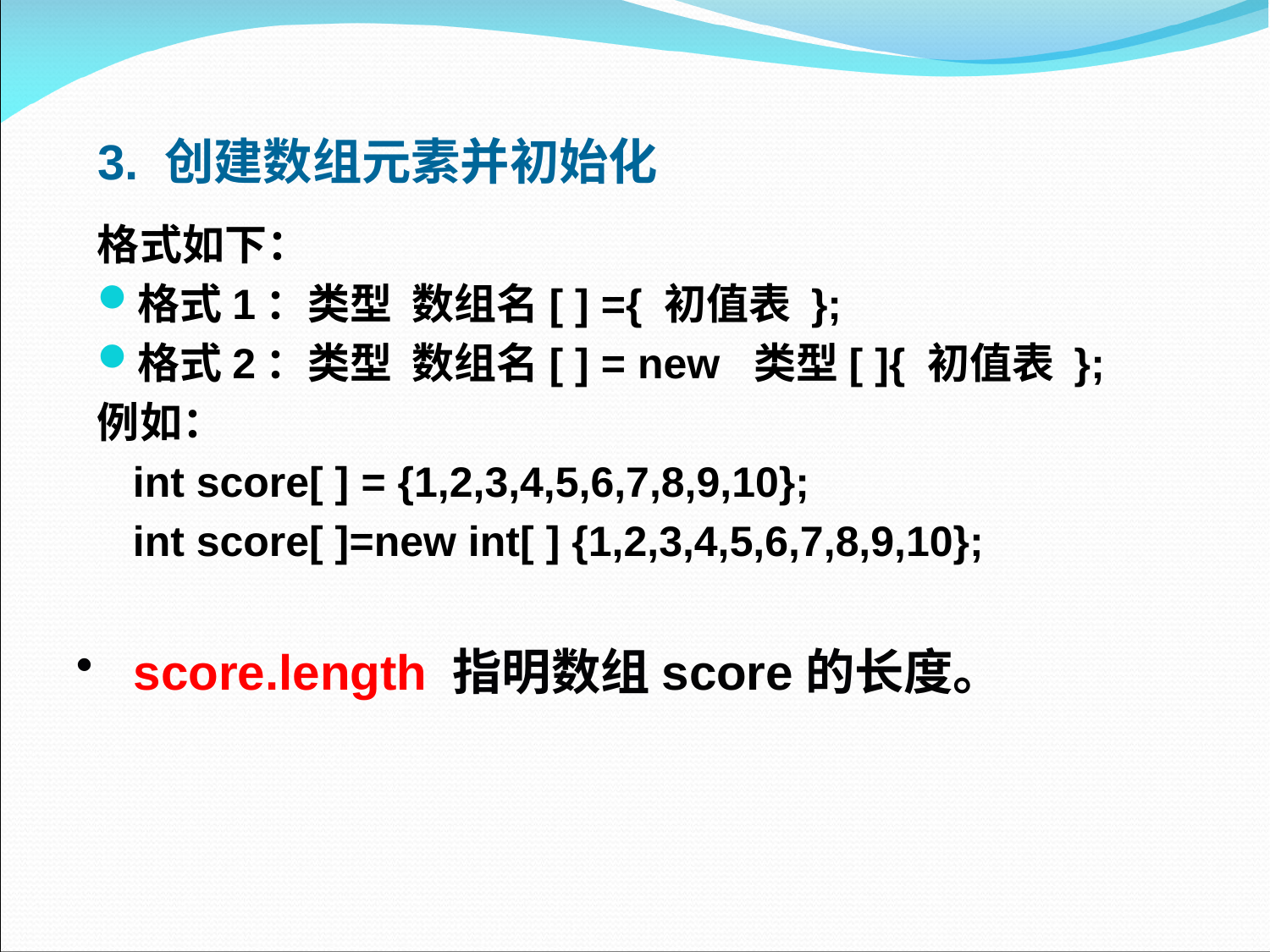

# 3. 创建数组元素并初始化
格式如下：
格式1：类型  数组名[ ] ={ 初值表 };
格式2：类型  数组名[ ] = new  类型[ ]{ 初值表 };
例如：
   int score[ ] = {1,2,3,4,5,6,7,8,9,10};
   int score[ ]=new int[ ] {1,2,3,4,5,6,7,8,9,10};
  score.length 指明数组score的长度。